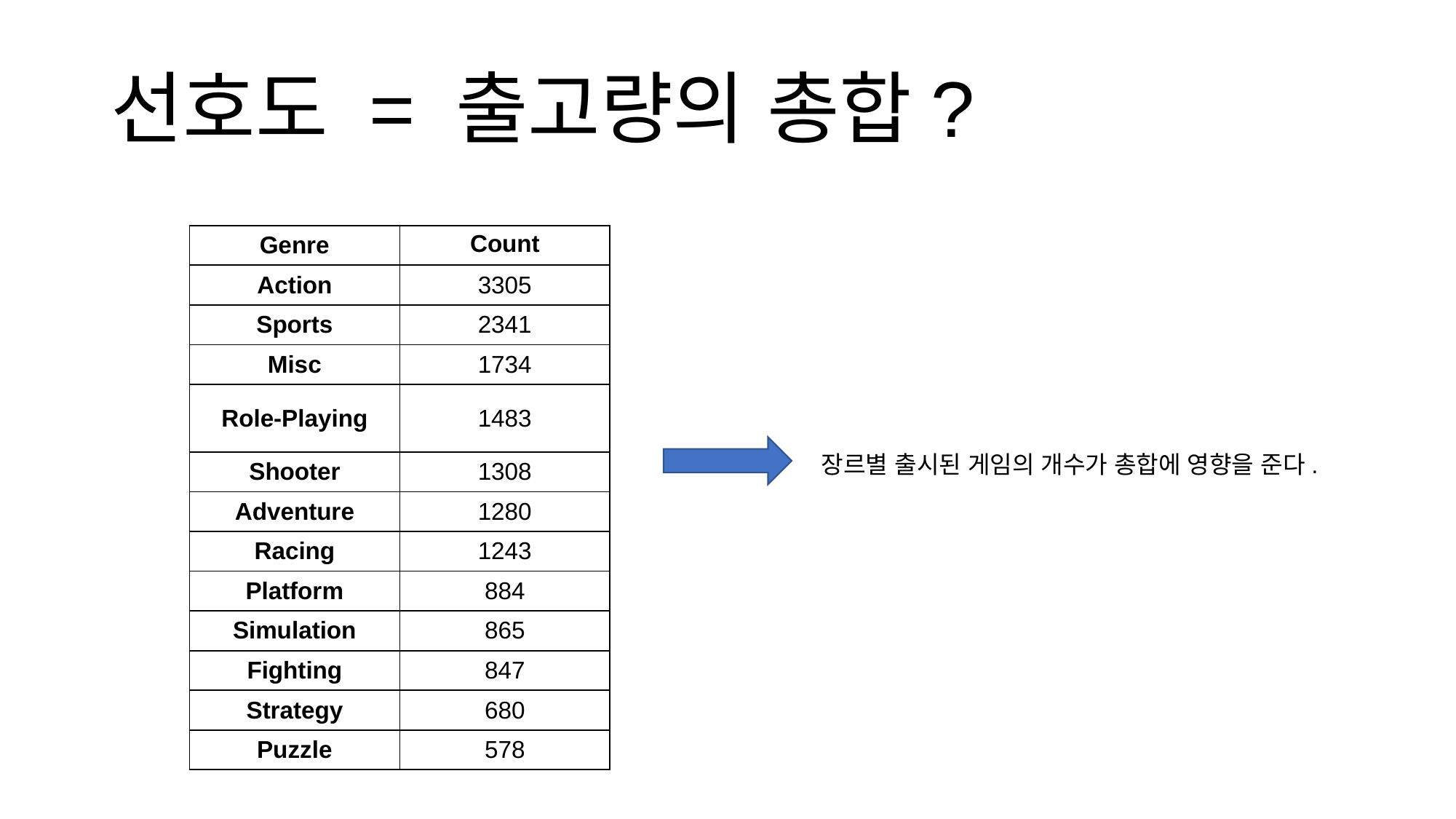

# 선호도 = 출고량의 총합?
| Genre | Count |
| --- | --- |
| Action | 3305 |
| Sports | 2341 |
| Misc | 1734 |
| Role-Playing | 1483 |
| Shooter | 1308 |
| Adventure | 1280 |
| Racing | 1243 |
| Platform | 884 |
| Simulation | 865 |
| Fighting | 847 |
| Strategy | 680 |
| Puzzle | 578 |

장르별 출시된 게임의 개수가 총합에 영향을 준다.